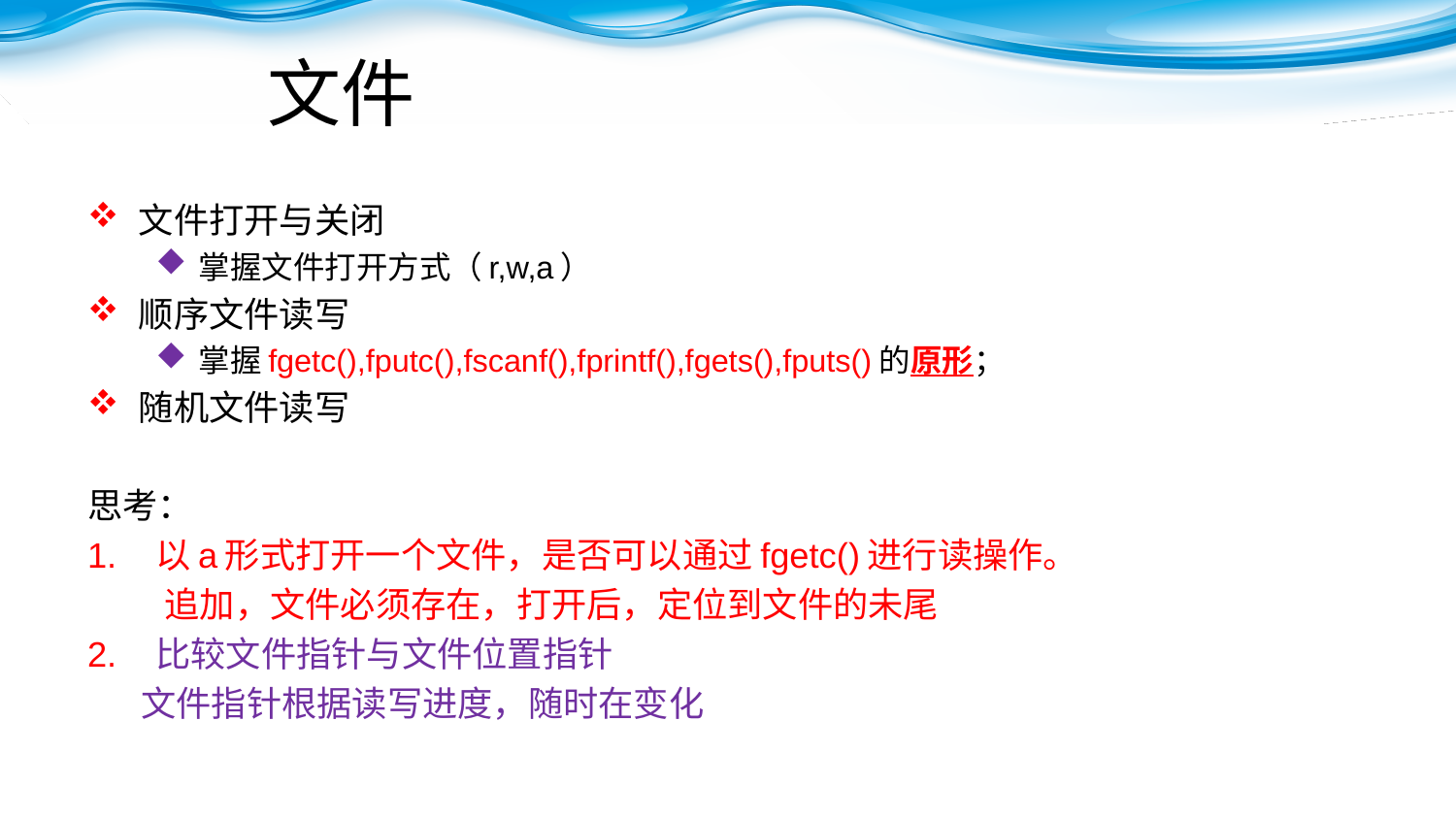

# 文件
文件打开与关闭
掌握文件打开方式（r,w,a）
顺序文件读写
掌握fgetc(),fputc(),fscanf(),fprintf(),fgets(),fputs()的原形；
随机文件读写

思考：
以a形式打开一个文件，是否可以通过fgetc()进行读操作。
         追加，文件必须存在，打开后，定位到文件的未尾
比较文件指针与文件位置指针
      文件指针根据读写进度，随时在变化